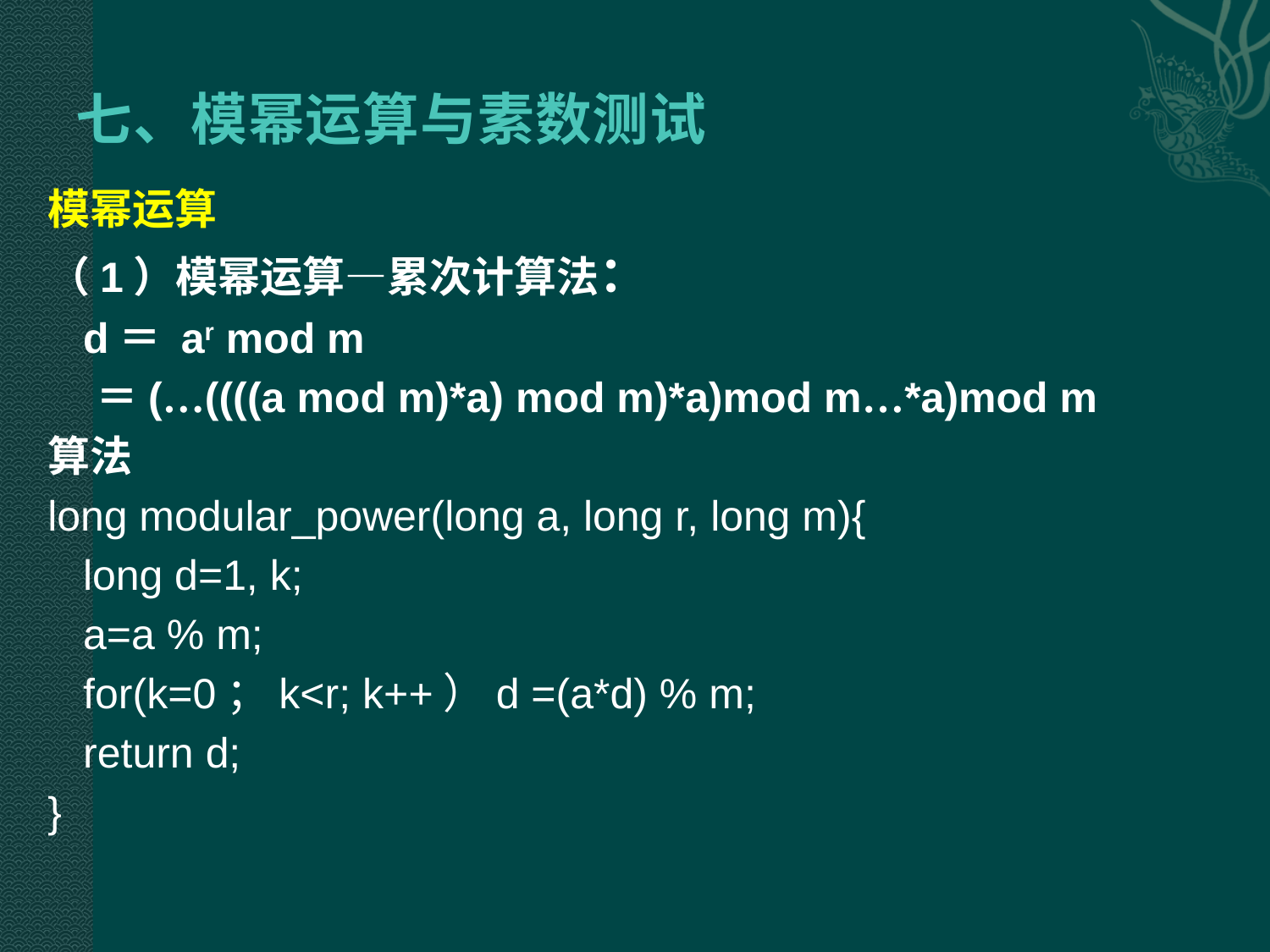

# 七、模幂运算与素数测试
模幂运算
（1）模幂运算—累次计算法：
   d＝ ar mod m
    ＝(…((((a mod m)*a) mod m)*a)mod m…*a)mod m
算法
long modular_power(long a, long r, long m){
   long d=1, k;
   a=a % m;
   for(k=0；k<r; k++）d =(a*d) % m;
   return d;
}